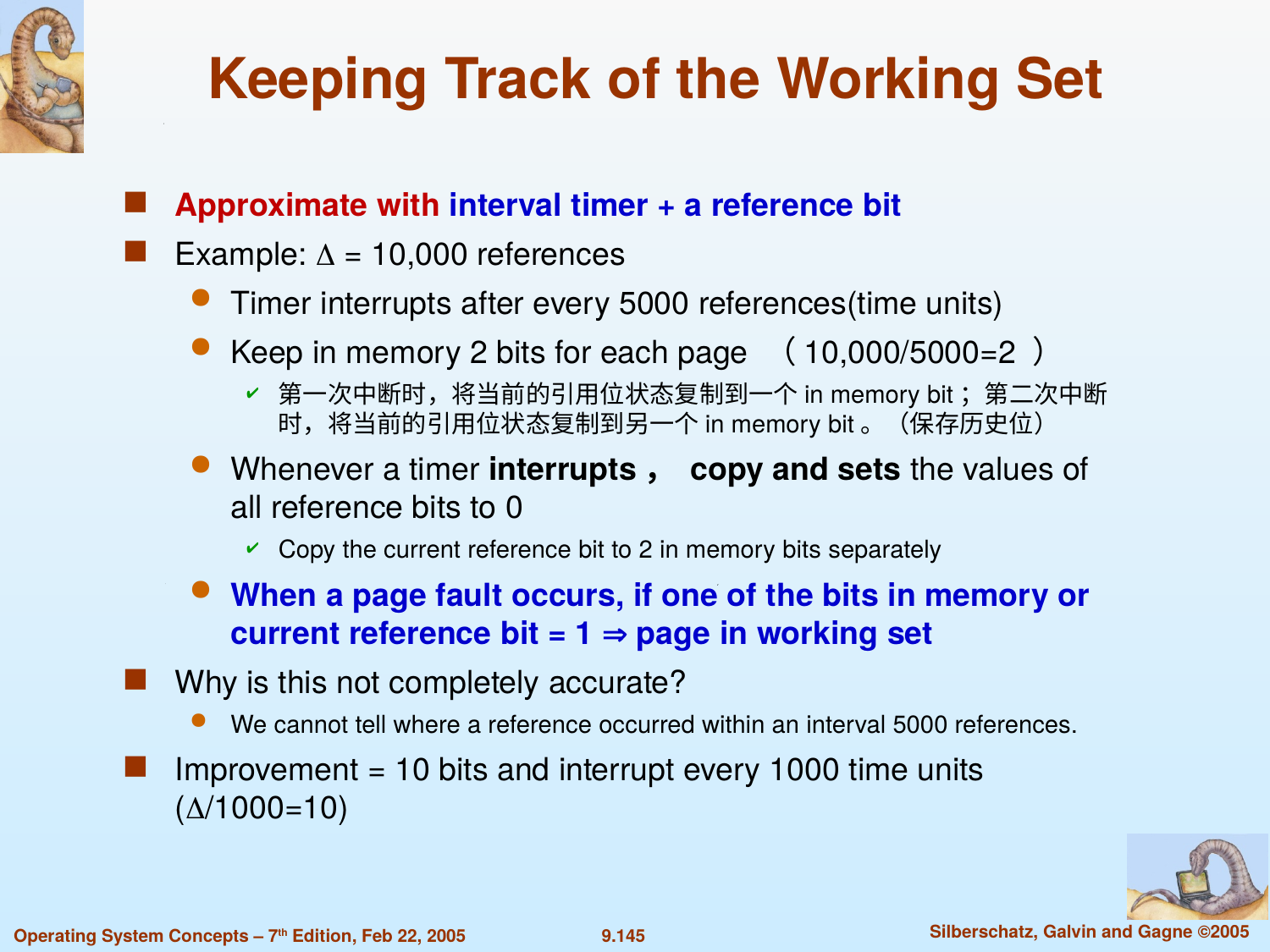

Keeping Track of the Working Set
Approximate with interval timer + a reference bit
Example: Δ = 10,000 references
Timer interrupts after every 5000 references(time units)
Keep in memory 2 bits for each page （10,000/5000=2 ）
第一次中断时，将当前的引用位状态复制到一个in memory bit；第二次中断时，将当前的引用位状态复制到另一个in memory bit。（保存历史位）
Whenever a timer interrupts， copy and sets the values of all reference bits to 0
Copy the current reference bit to 2 in memory bits separately
When a page fault occurs, if one of the bits in memory or current reference bit = 1 ⇒ page in working set
Why is this not completely accurate?
We cannot tell where a reference occurred within an interval 5000 references.
Improvement = 10 bits and interrupt every 1000 time units (Δ/1000=10)